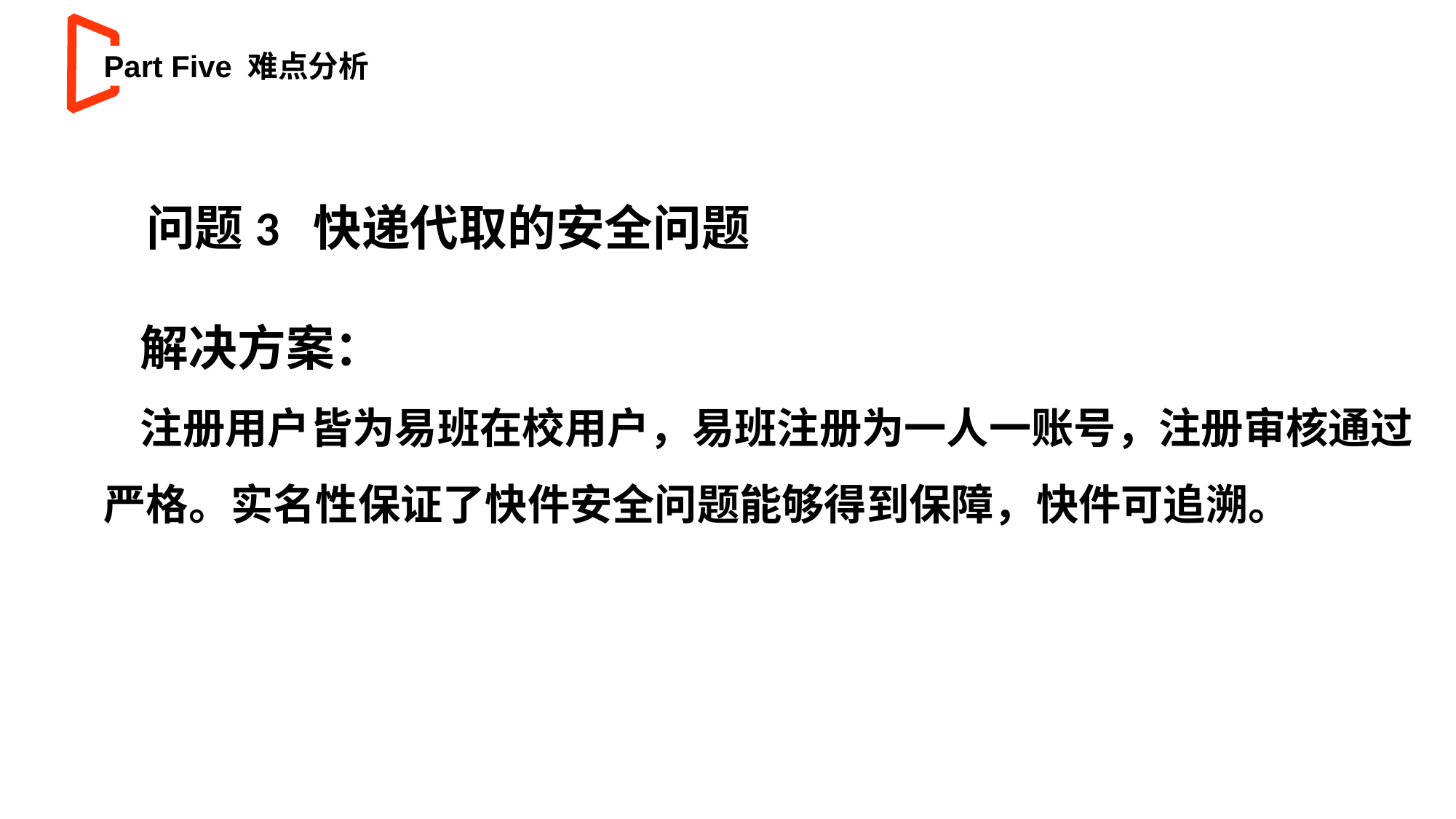

Part Five 难点分析
问题3  快递代取的安全问题

解决方案：
注册用户皆为易班在校用户，易班注册为一人一账号，注册审核通过严格。实名性保证了快件安全问题能够得到保障，快件可追溯。